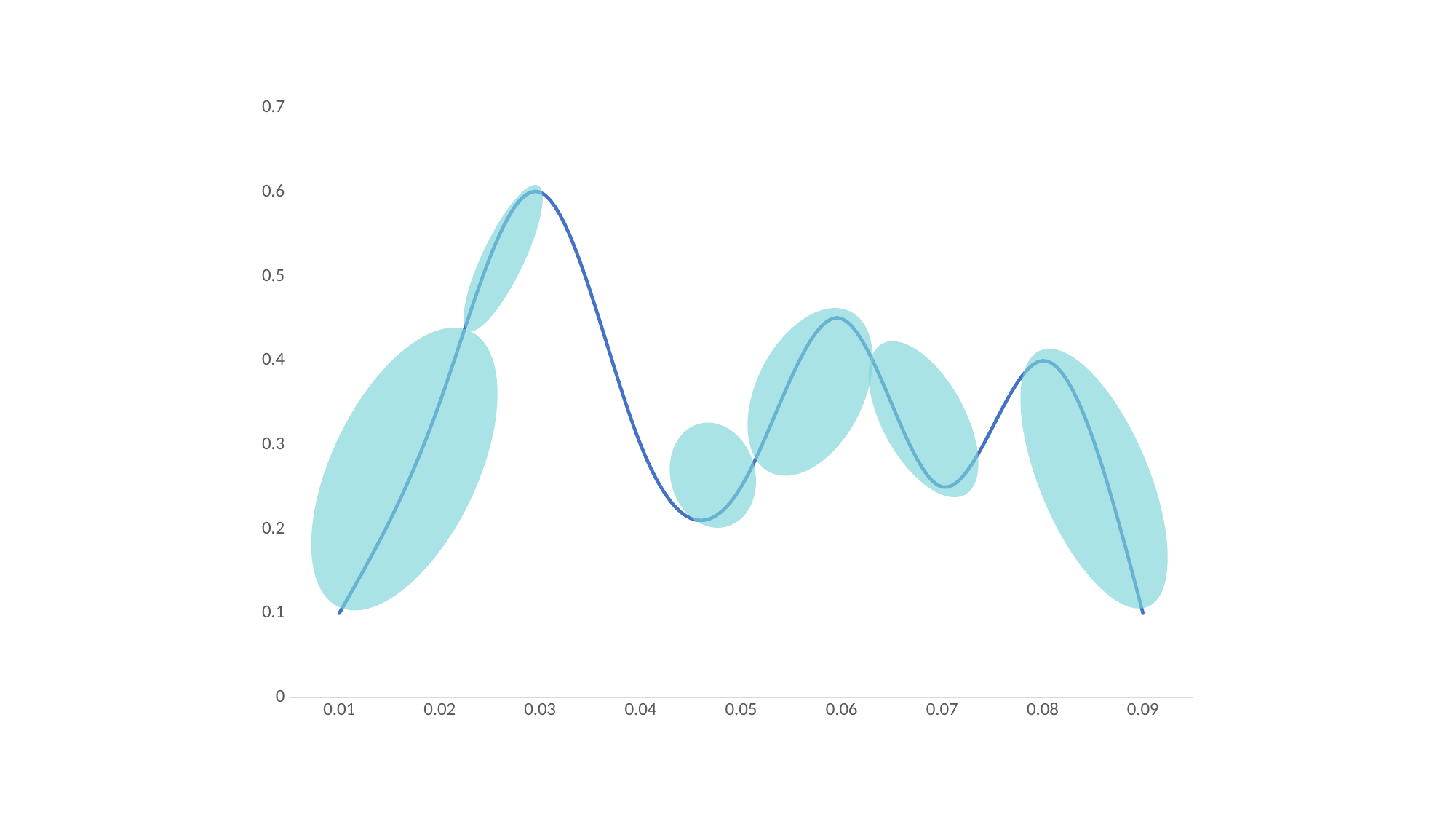

### Chart

| Category | 계열 1 |
|---|---|
| 0.01 | 0.1 |
| 0.02 | 0.35 |
| 0.03 | 0.6 |
| 0.04 | 0.3 |
| 0.05 | 0.25 |
| 0.06 | 0.45 |
| 7.0000000000000007E-2 | 0.25 |
| 0.08 | 0.4 |
| 0.09 | 0.1 |